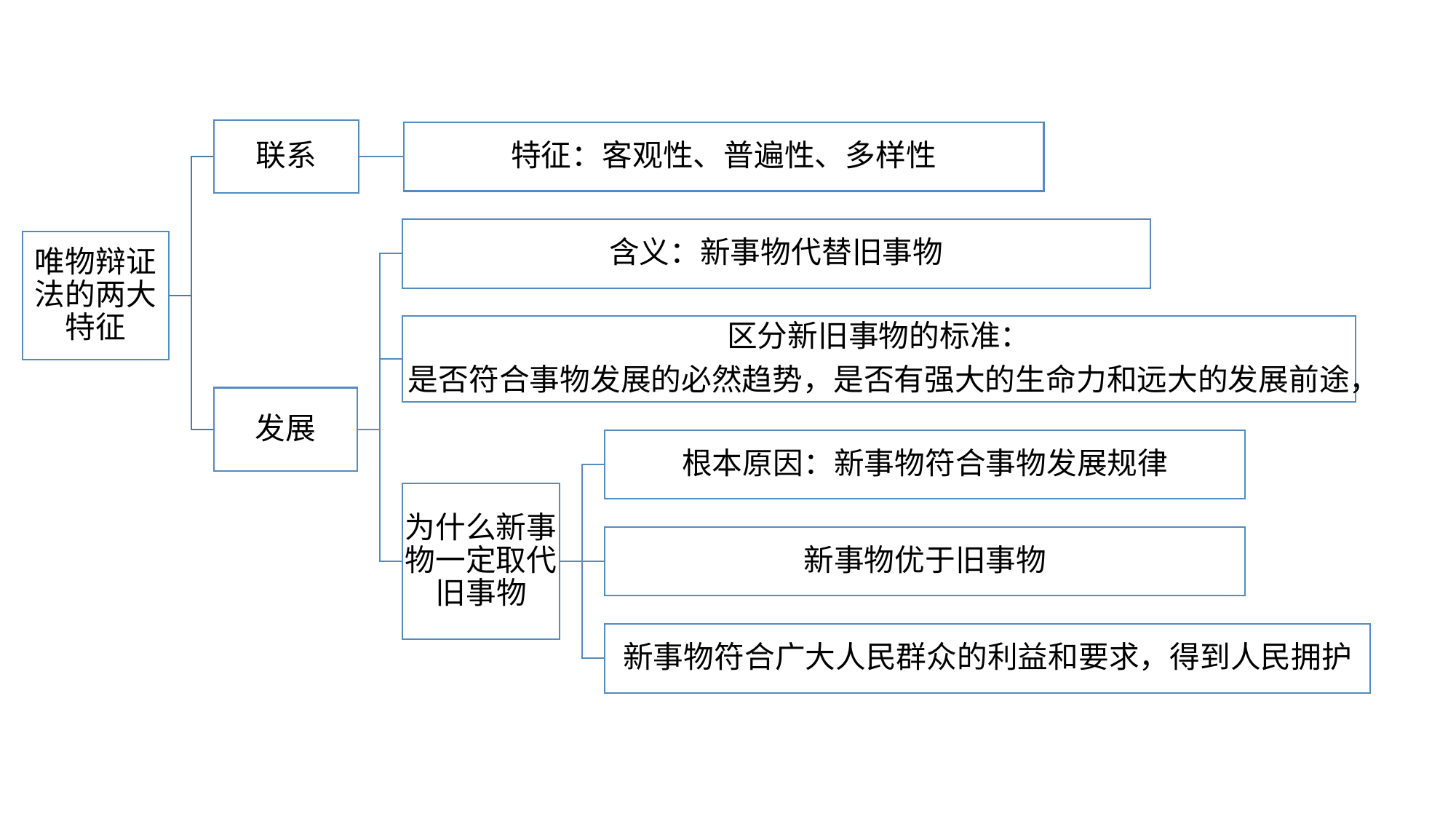

唯物辩证法的两大特征
联系
特征：客观性、普遍性、多样性
发展
含义：新事物代替旧事物
区分新旧事物的标准：
是否符合事物发展的必然趋势，是否有强大的生命力和远大的发展前途，
为什么新事物一定取代旧事物
根本原因：新事物符合事物发展规律
新事物优于旧事物
新事物符合广大人民群众的利益和要求，得到人民拥护